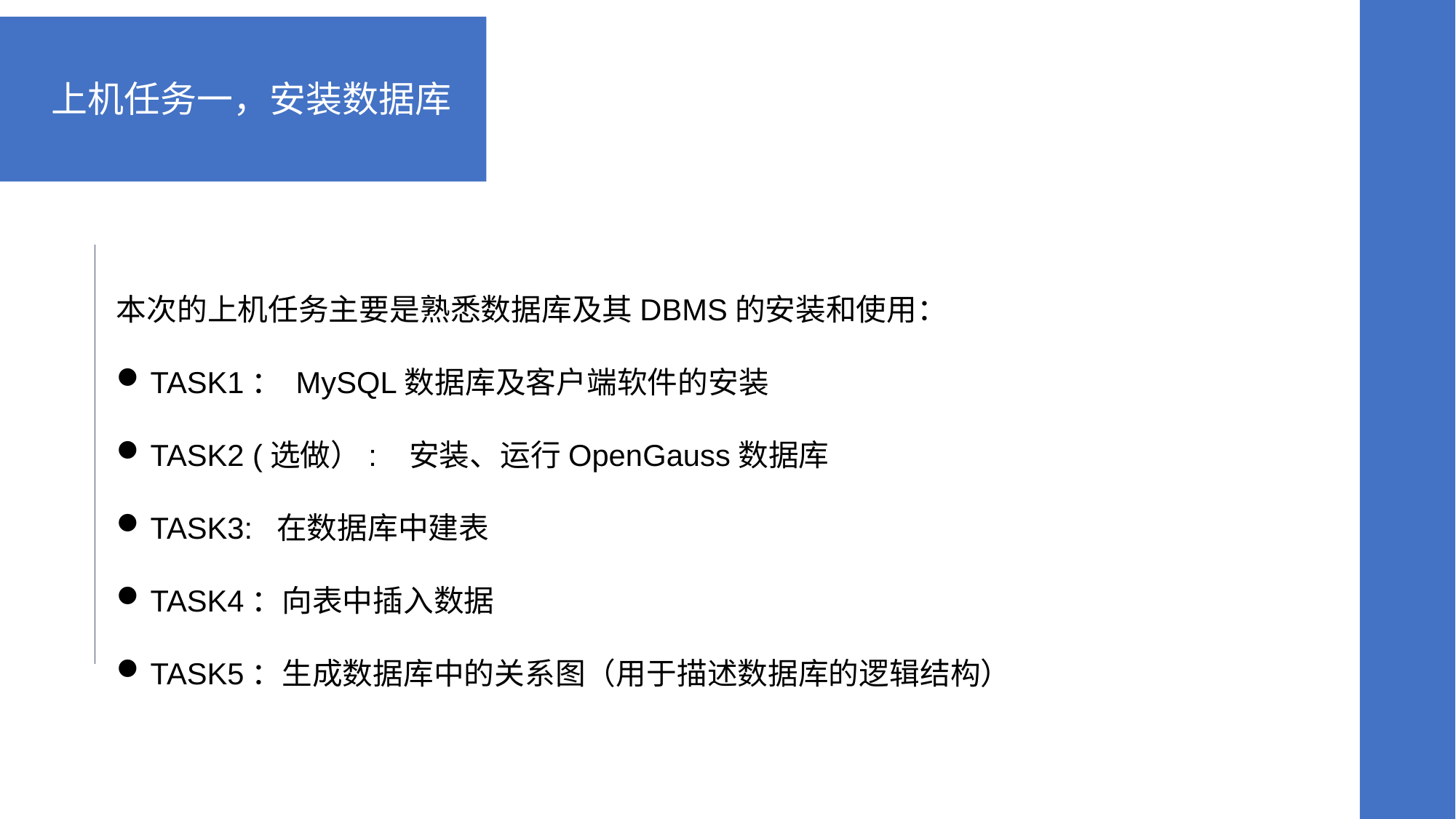

上机任务一，安装数据库
本次的上机任务主要是熟悉数据库及其DBMS的安装和使用：

TASK1： MySQL数据库及客户端软件的安装

TASK2 (选做）:   安装、运行OpenGauss数据库

TASK3:  在数据库中建表

TASK4：向表中插入数据

TASK5：生成数据库中的关系图（用于描述数据库的逻辑结构）